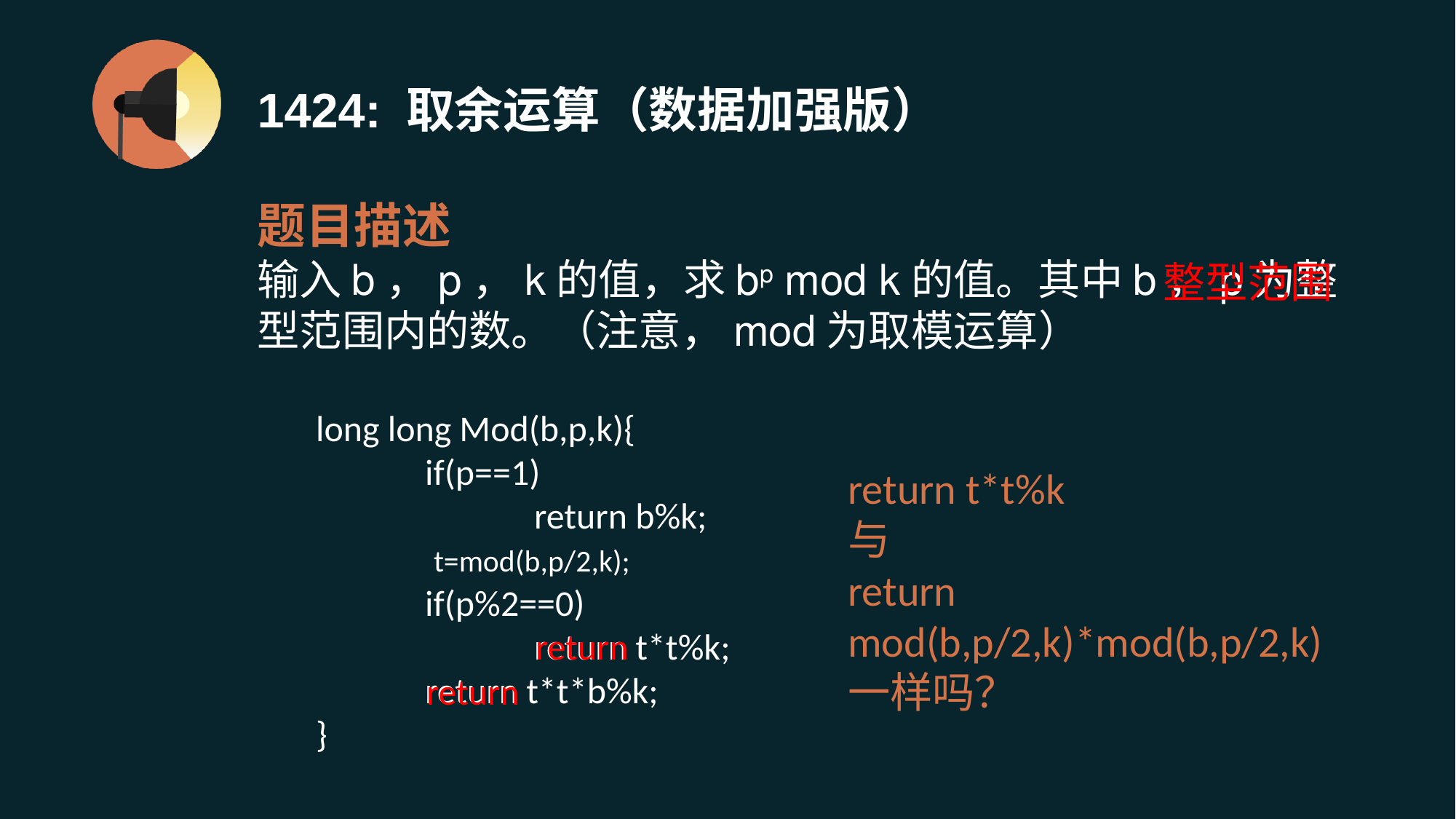

# 1424: 取余运算（数据加强版）
题目描述
输入b，p，k的值，求bp mod k的值。其中b，p为整型范围内的数。（注意，mod为取模运算）
整型范围
long long Mod(b,p,k){
	if(p==1)
		return b%k;
	求bp/2%k的值
       	if(p%2==0)
		return t*t%k;
	return t*t*b%k;
}
return t*t%k
与
return mod(b,p/2,k)*mod(b,p/2,k)
一样吗？
t=mod(b,p/2,k);
return
return